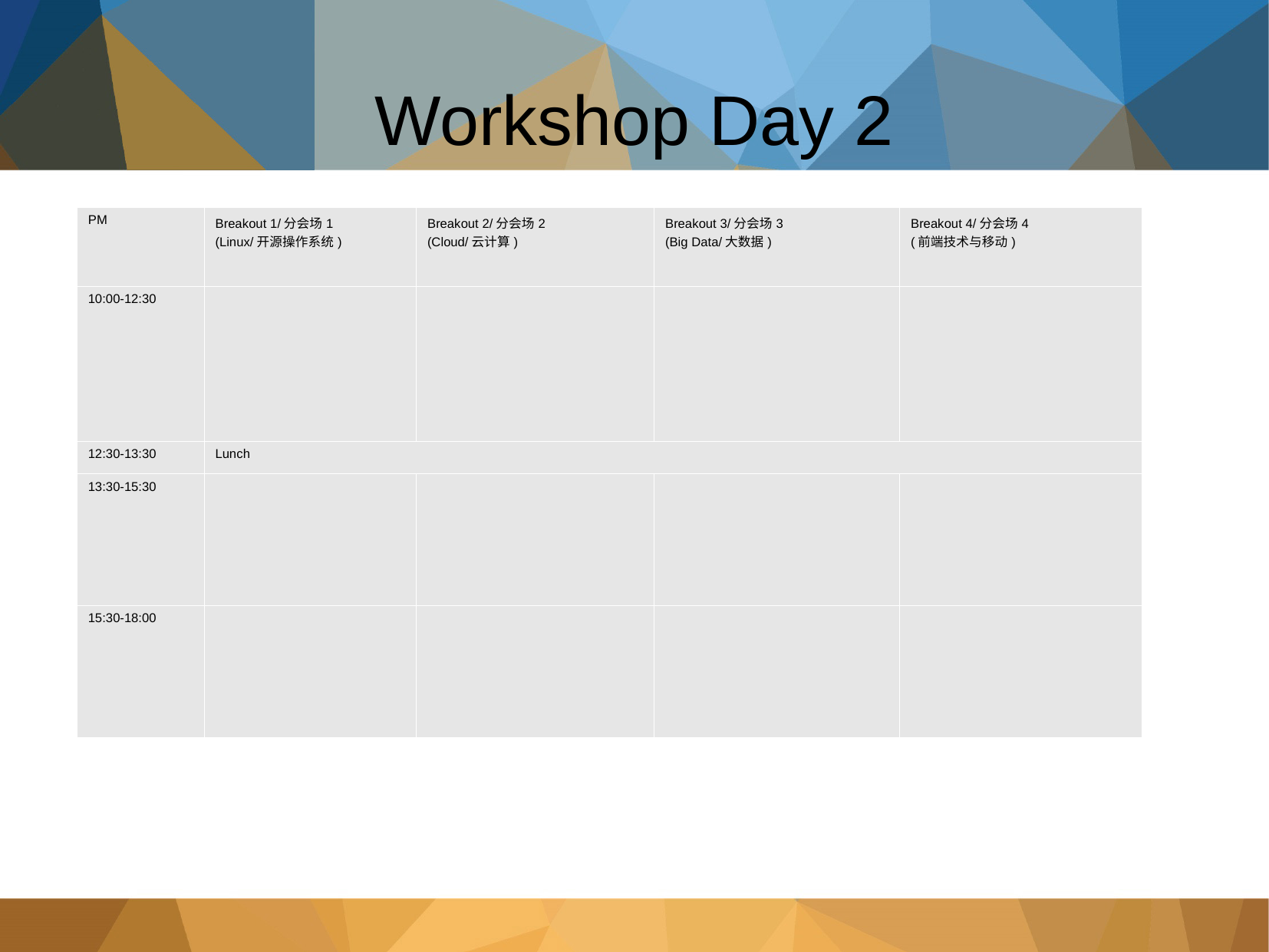

Workshop Day 2
| PM | Breakout 1/分会场1 (Linux/开源操作系统) | Breakout 2/分会场2 (Cloud/云计算) | Breakout 3/分会场3 (Big Data/大数据) | Breakout 4/分会场4 (前端技术与移动) |
| --- | --- | --- | --- | --- |
| 10:00-12:30 |  |  |  |  |
| 12:30-13:30 | Lunch |  |  |
| 13:30-15:30 |  |  |  |  |
| 15:30-18:00 |  |  |  |  |